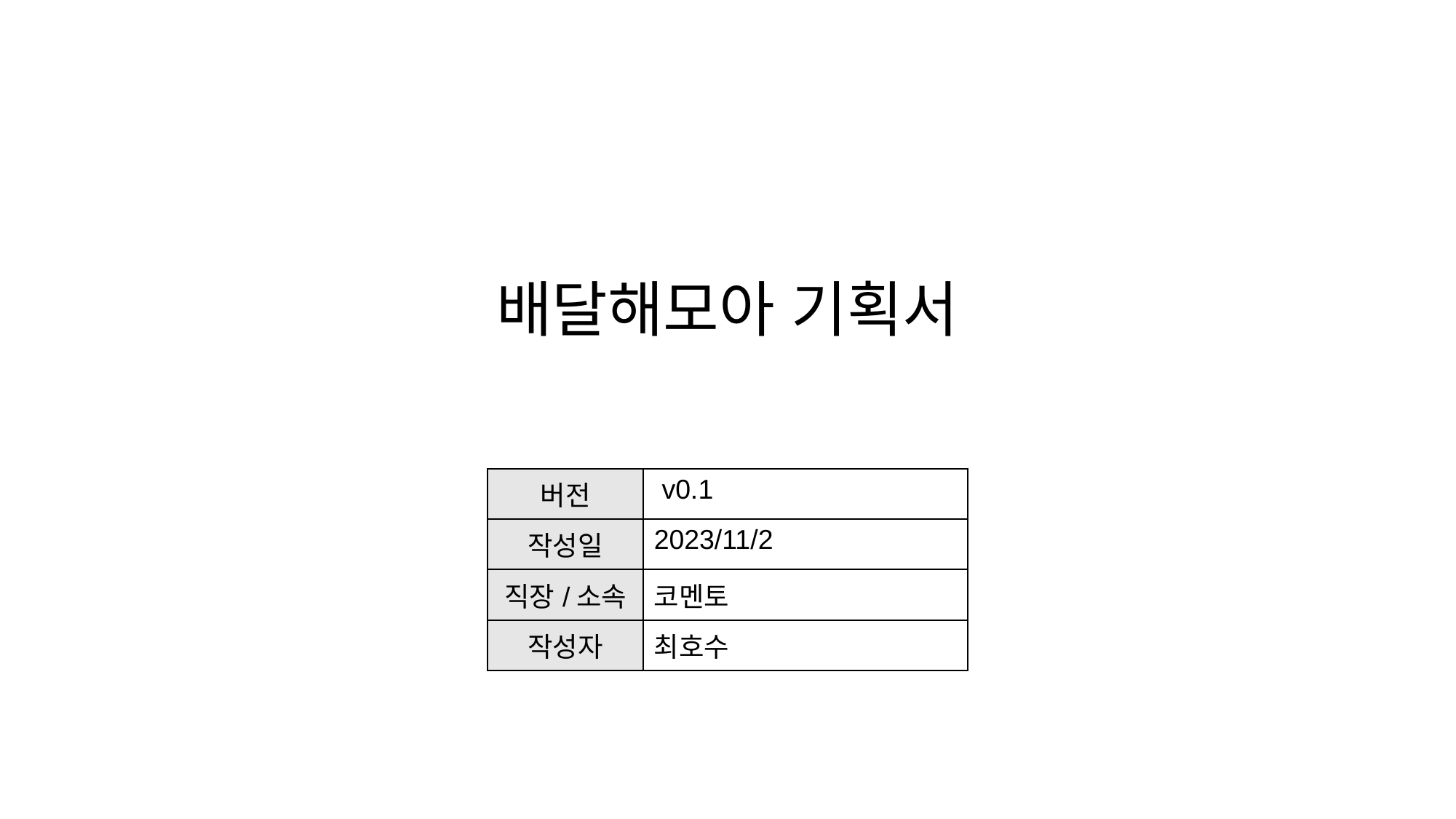

# 배달해모아 기획서
| 버전 | v0.1 |
| --- | --- |
| 작성일 | 2023/11/2 |
| 직장/소속 | 코멘토 |
| 작성자 | 최호수 |